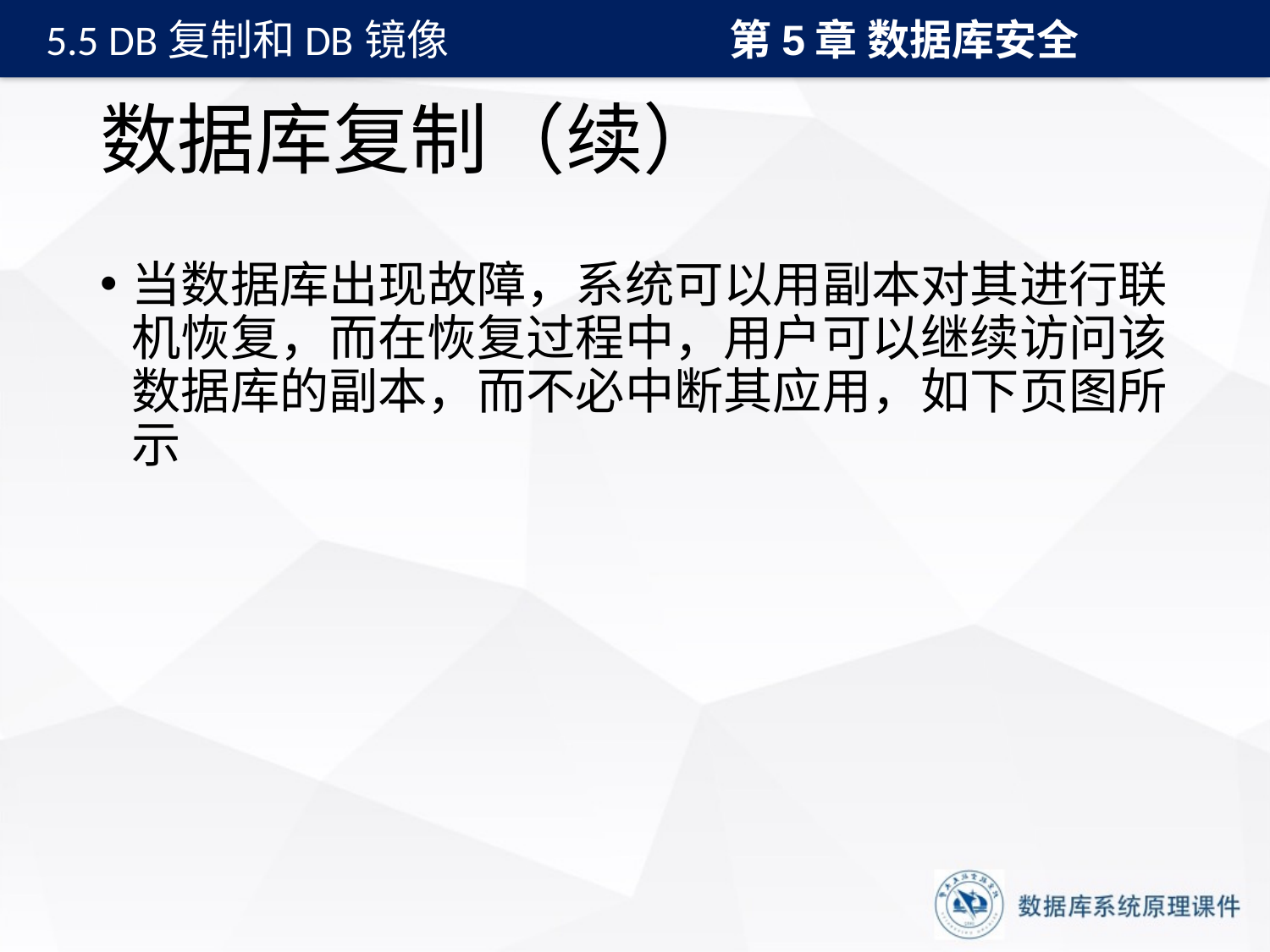

第5章 数据库安全
5.5 DB复制和DB镜像
# 数据库复制（续）
当数据库出现故障，系统可以用副本对其进行联机恢复，而在恢复过程中，用户可以继续访问该数据库的副本，而不必中断其应用，如下页图所示